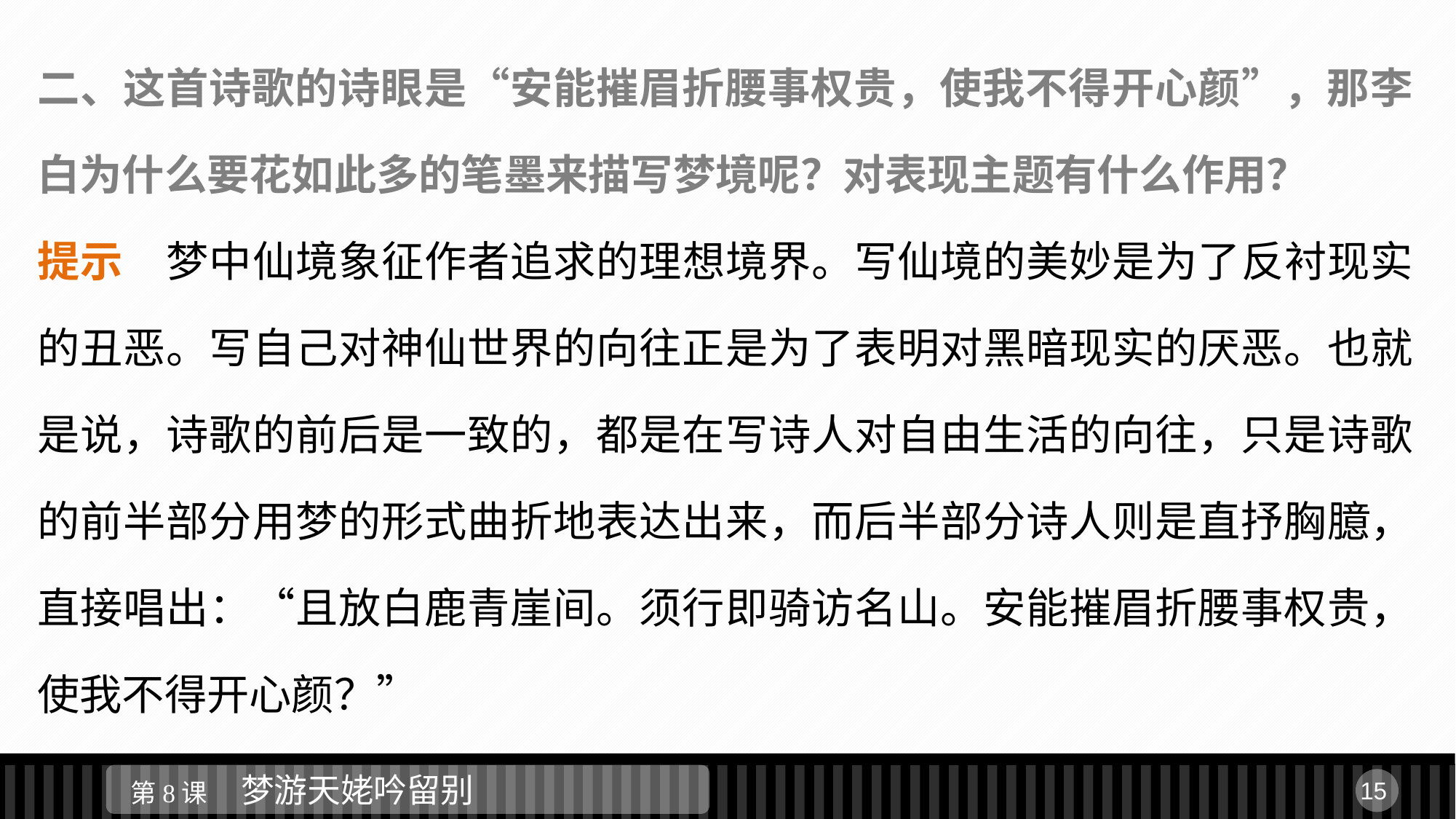

二、这首诗歌的诗眼是“安能摧眉折腰事权贵，使我不得开心颜”，那李白为什么要花如此多的笔墨来描写梦境呢？对表现主题有什么作用？
提示　梦中仙境象征作者追求的理想境界。写仙境的美妙是为了反衬现实的丑恶。写自己对神仙世界的向往正是为了表明对黑暗现实的厌恶。也就是说，诗歌的前后是一致的，都是在写诗人对自由生活的向往，只是诗歌的前半部分用梦的形式曲折地表达出来，而后半部分诗人则是直抒胸臆，直接唱出：“且放白鹿青崖间。须行即骑访名山。安能摧眉折腰事权贵，使我不得开心颜？”